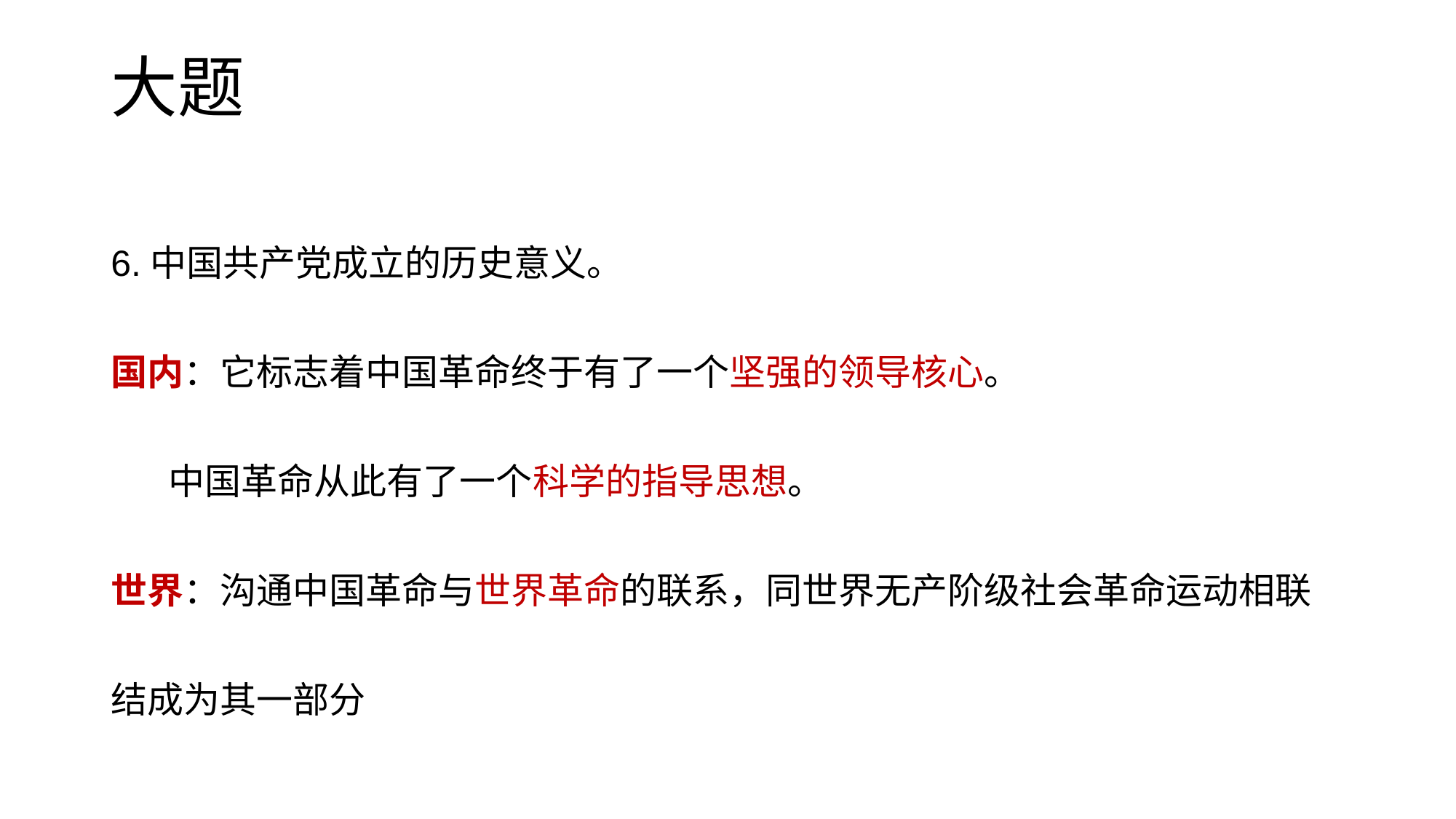

# 大题
6.中国共产党成立的历史意义。
国内：它标志着中国革命终于有了一个坚强的领导核心。
      中国革命从此有了一个科学的指导思想。
世界：沟通中国革命与世界革命的联系，同世界无产阶级社会革命运动相联结成为其一部分